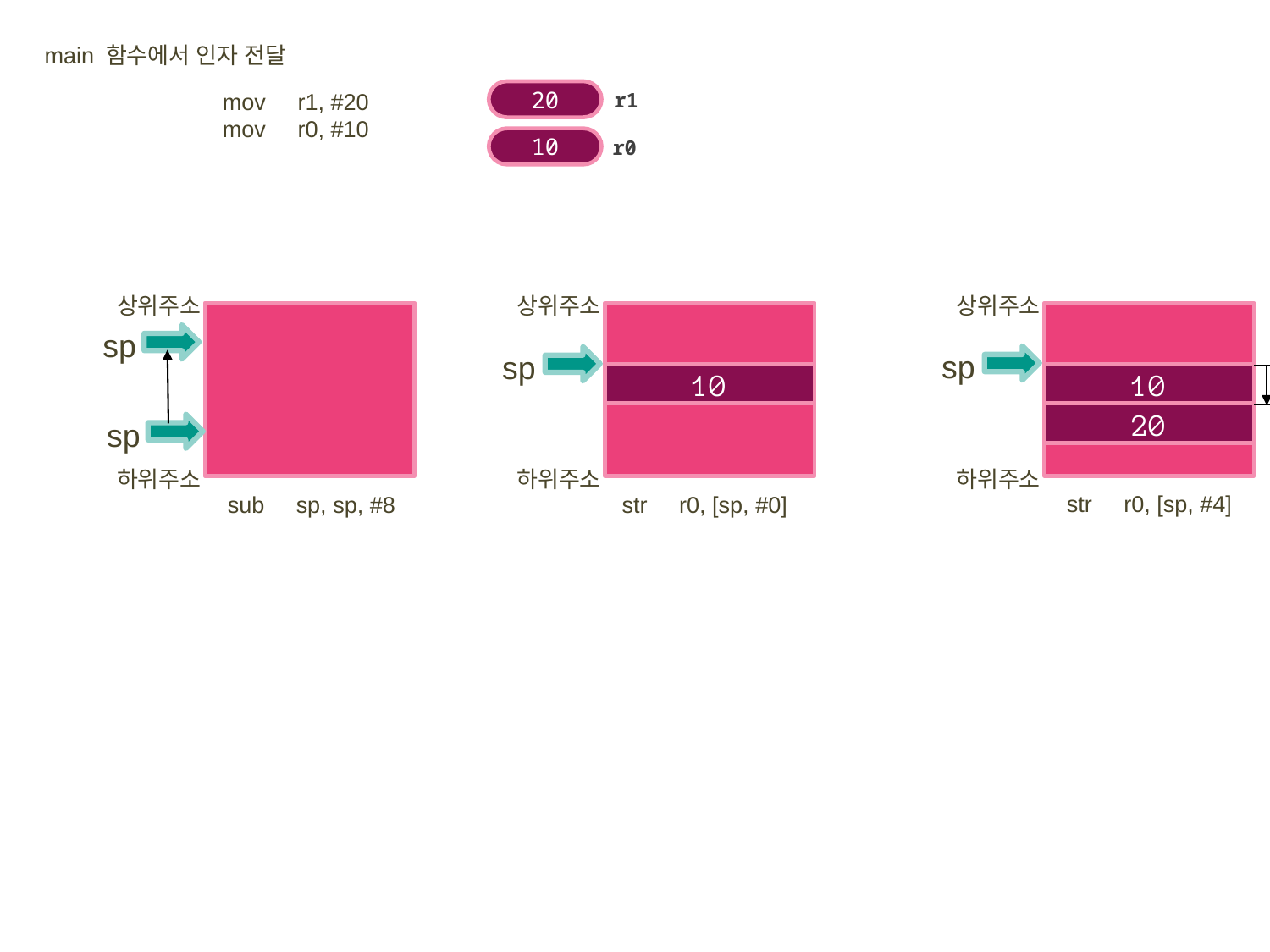

main 함수에서 인자 전달
mov     r1, #20
mov     r0, #10
20
r1
10
r0
상위주소
상위주소
상위주소

sp

sp
sp

a1
10
10
sp+4
a2
20
sp

하위주소
하위주소
하위주소
str     r0, [sp, #4]
sub     sp, sp, #8
str     r0, [sp, #0]